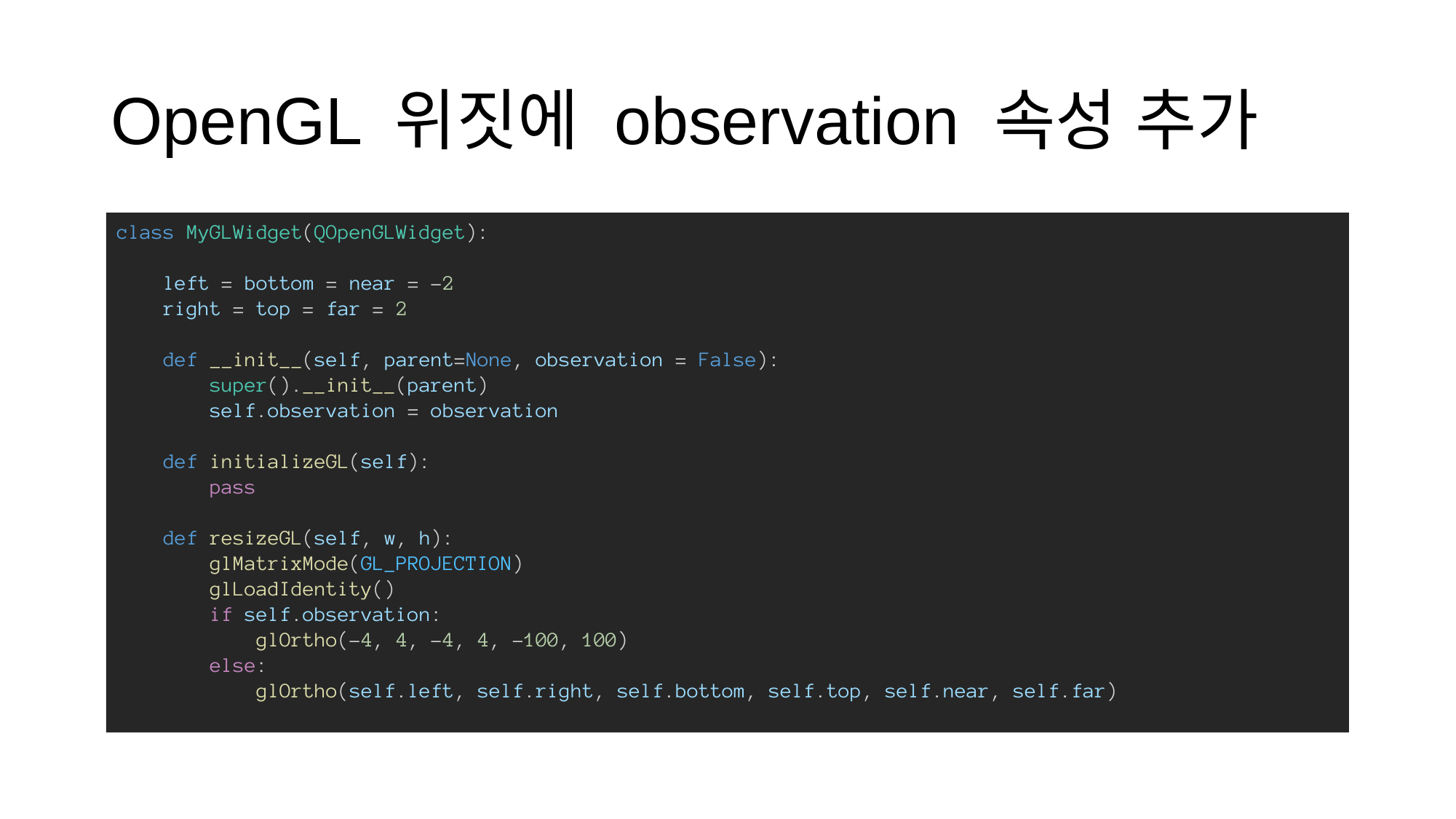

# OpenGL 위짓에 observation 속성 추가
class MyGLWidget(QOpenGLWidget):

    left = bottom = near = -2
    right = top = far = 2
    def __init__(self, parent=None, observation = False):
        super().__init__(parent)
        self.observation = observation
    def initializeGL(self):
        pass
    def resizeGL(self, w, h):
        glMatrixMode(GL_PROJECTION)
        glLoadIdentity()
        if self.observation:
            glOrtho(-4, 4, -4, 4, -100, 100)
        else:
            glOrtho(self.left, self.right, self.bottom, self.top, self.near, self.far)